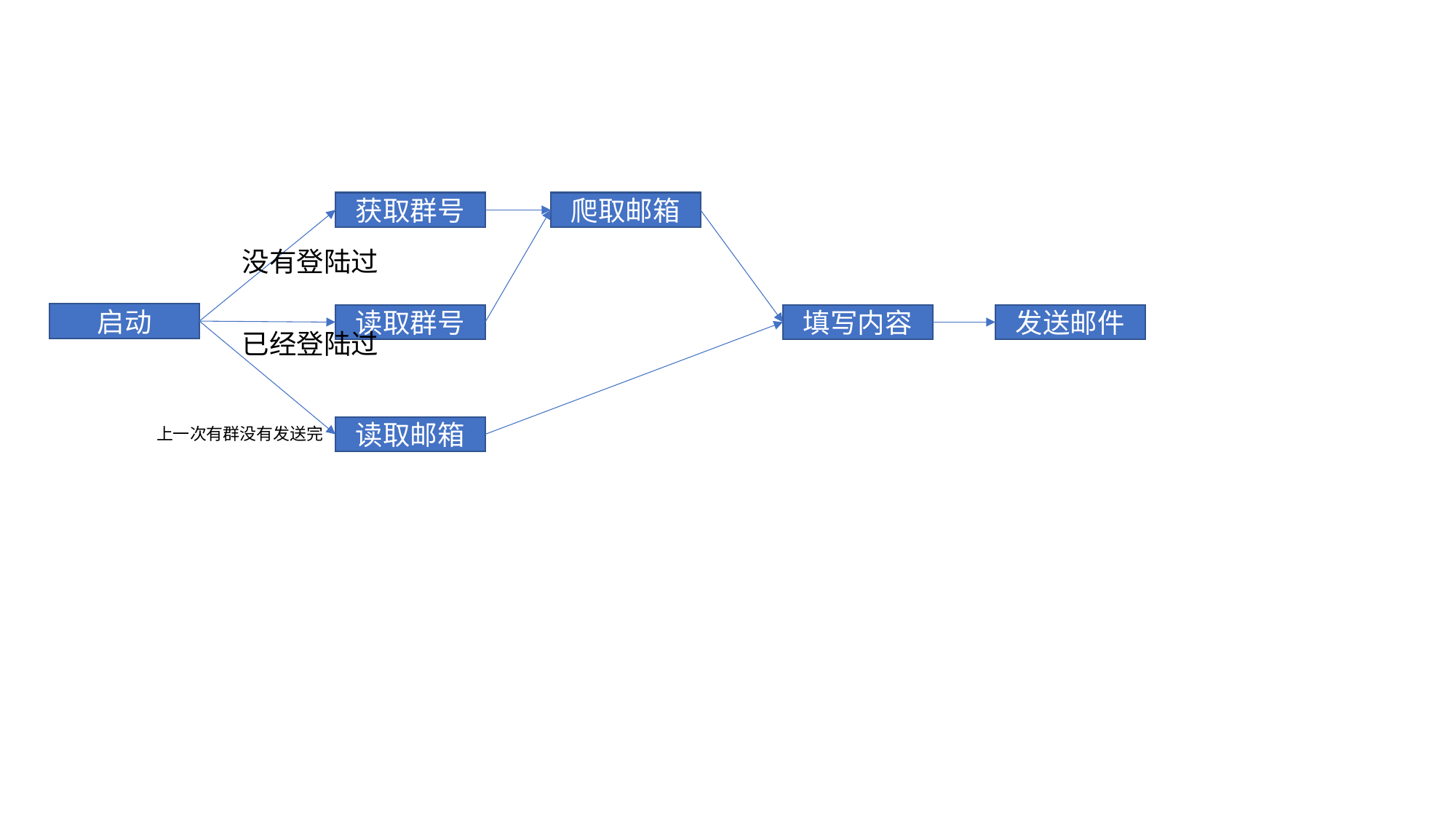

获取群号
爬取邮箱
没有登陆过
启动
读取群号
填写内容
发送邮件
已经登陆过
读取邮箱
上一次有群没有发送完